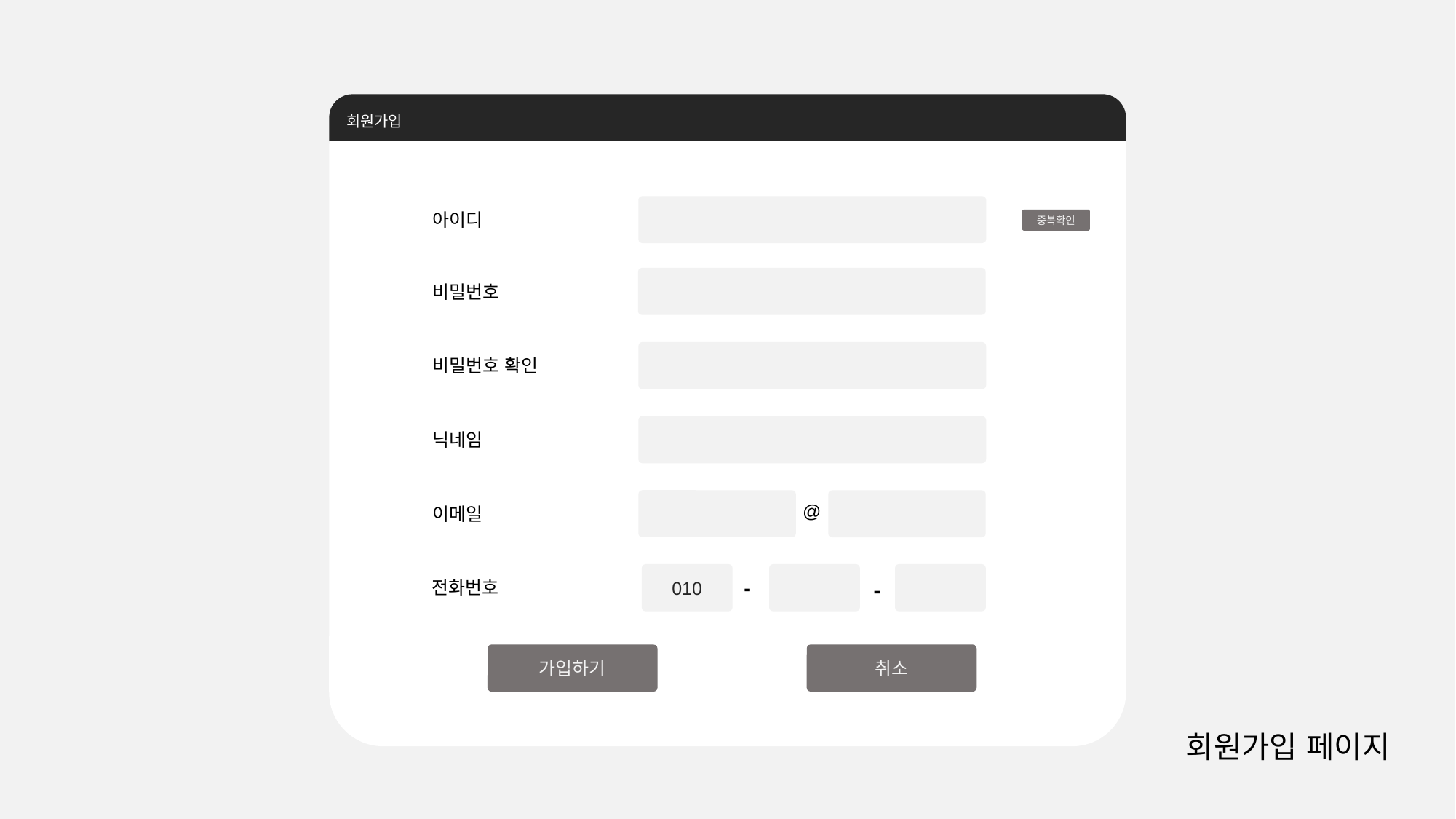

회원가입

아이디

비밀번호

비밀번호 확인

닉네임

이메일

@

전화번호
010

-
-
취소
가입하기
중복확인
회원가입 페이지